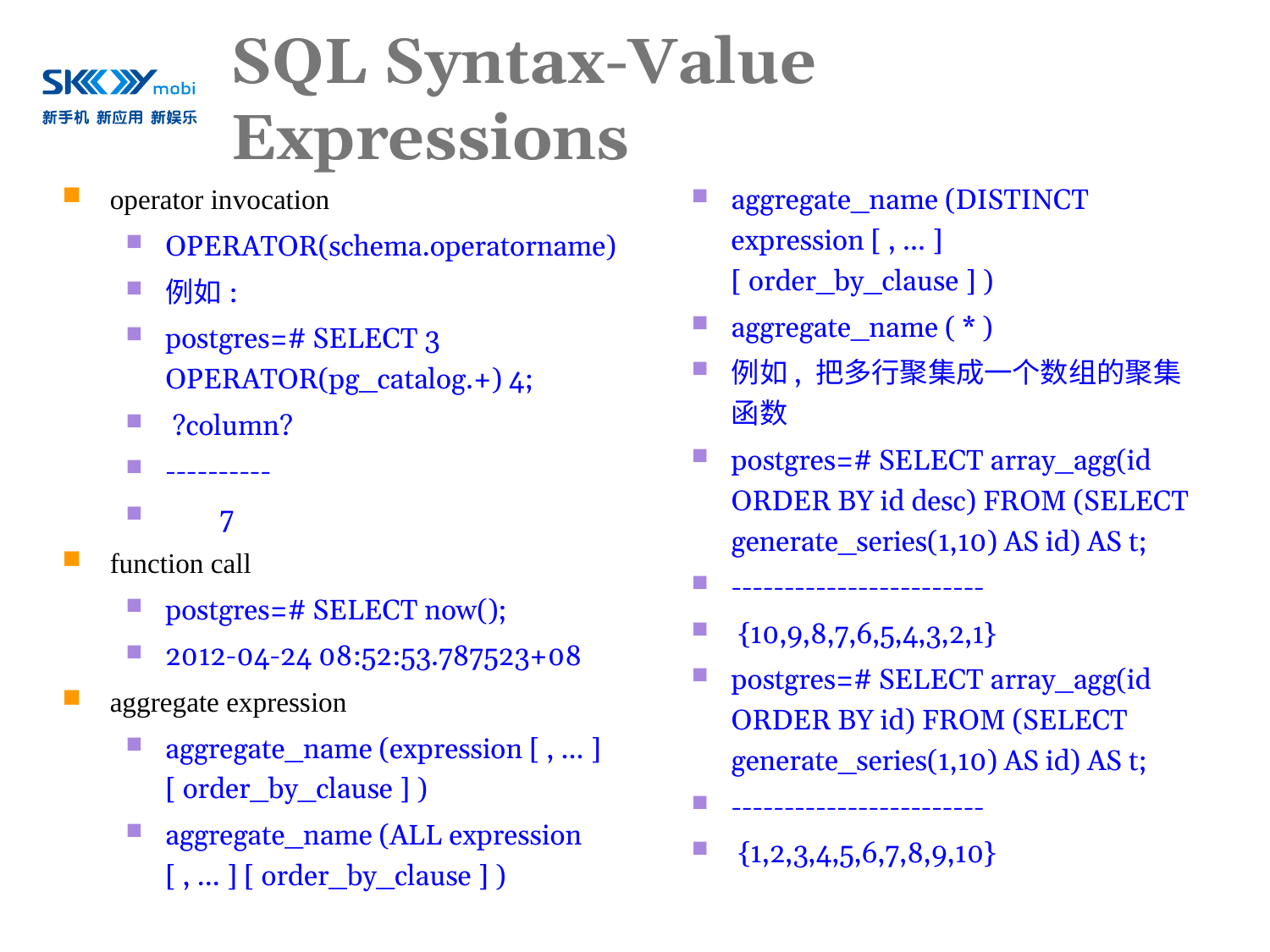

# SQL Syntax-Value Expressions
operator invocation
OPERATOR(schema.operatorname)
例如:
postgres=# SELECT 3 OPERATOR(pg_catalog.+) 4;
 ?column?
----------
        7
function call
postgres=# SELECT now();
2012-04-24 08:52:53.787523+08
aggregate expression
aggregate_name (expression [ , ... ] [ order_by_clause ] )
aggregate_name (ALL expression [ , ... ] [ order_by_clause ] )
aggregate_name (DISTINCT expression [ , ... ] [ order_by_clause ] )
aggregate_name ( * )
例如, 把多行聚集成一个数组的聚集函数
postgres=# SELECT array_agg(id ORDER BY id desc) FROM (SELECT generate_series(1,10) AS id) AS t;
------------------------
 {10,9,8,7,6,5,4,3,2,1}
postgres=# SELECT array_agg(id ORDER BY id) FROM (SELECT generate_series(1,10) AS id) AS t;
------------------------
 {1,2,3,4,5,6,7,8,9,10}